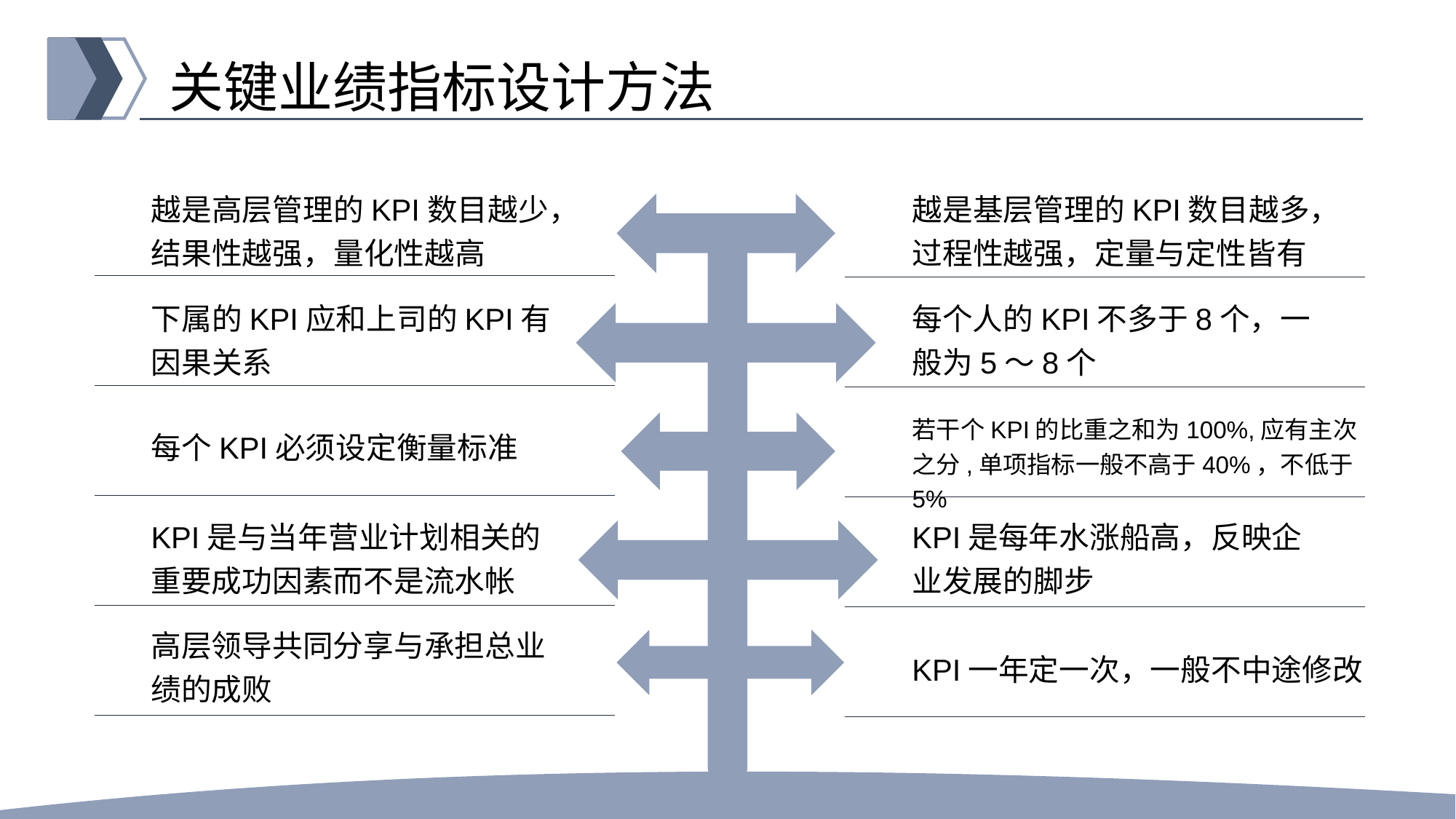

# 关键业绩指标设计方法
越是高层管理的KPI数目越少，结果性越强，量化性越高
越是基层管理的KPI数目越多，过程性越强，定量与定性皆有

下属的KPI应和上司的KPI有因果关系
每个人的KPI不多于8个，一般为5〜8个
若干个KPI的比重之和为100%,应有主次之分,单项指标一般不高于40%，不低于5%
每个KPI必须设定衡量标准
KPI是与当年营业计划相关的重要成功因素而不是流水帐
KPI是每年水涨船高，反映企业发展的脚步
高层领导共同分享与承担总业绩的成败
KPI一年定一次，一般不中途修改